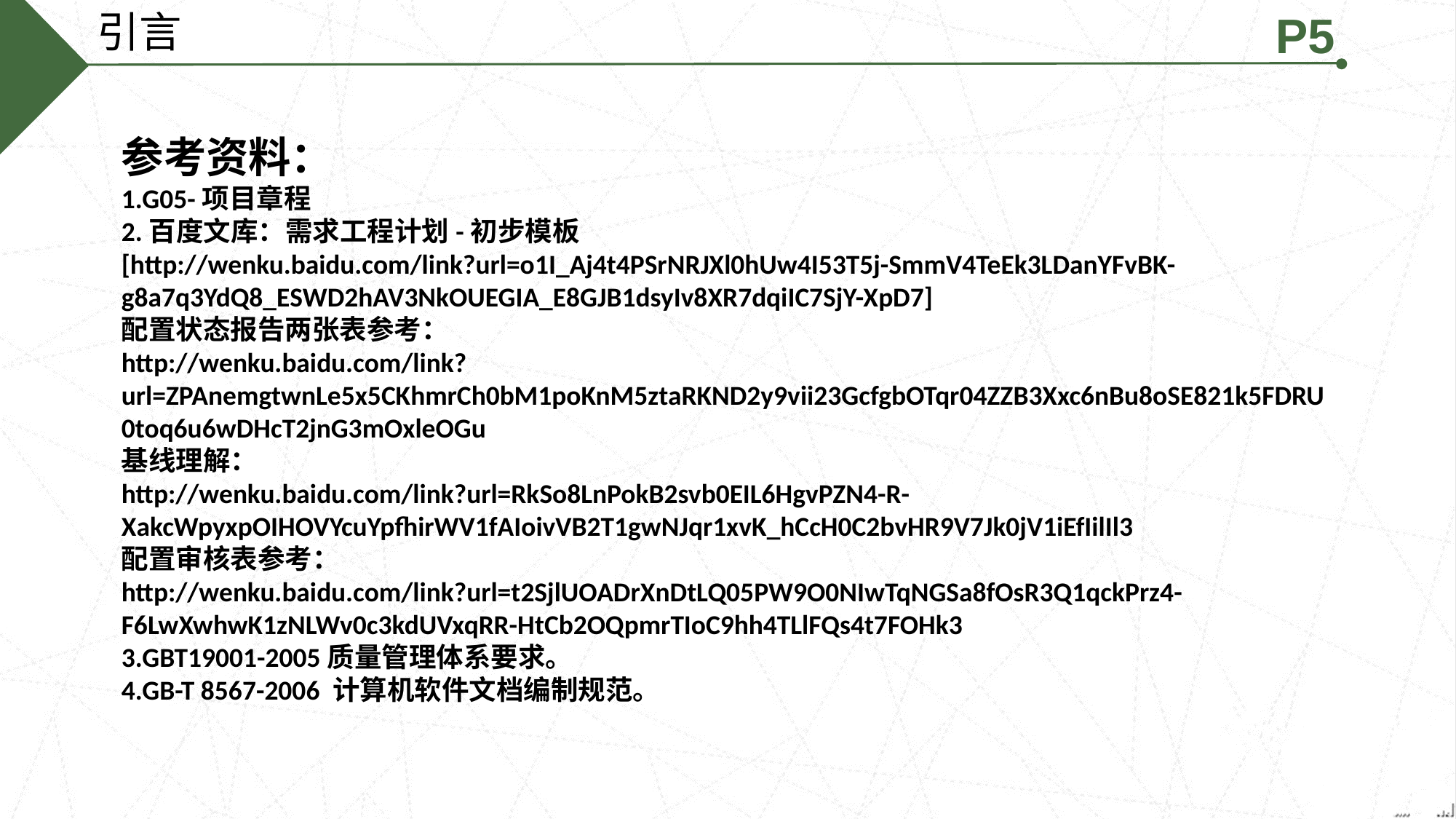

引言
P5

参考资料：
1.G05-项目章程
2.百度文库：需求工程计划-初步模板
[http://wenku.baidu.com/link?url=o1I_Aj4t4PSrNRJXl0hUw4I53T5j-SmmV4TeEk3LDanYFvBK-g8a7q3YdQ8_ESWD2hAV3NkOUEGIA_E8GJB1dsyIv8XR7dqiIC7SjY-XpD7]
配置状态报告两张表参考：
http://wenku.baidu.com/link?url=ZPAnemgtwnLe5x5CKhmrCh0bM1poKnM5ztaRKND2y9vii23GcfgbOTqr04ZZB3Xxc6nBu8oSE821k5FDRU0toq6u6wDHcT2jnG3mOxleOGu
基线理解：
http://wenku.baidu.com/link?url=RkSo8LnPokB2svb0EIL6HgvPZN4-R-XakcWpyxpOIHOVYcuYpfhirWV1fAIoivVB2T1gwNJqr1xvK_hCcH0C2bvHR9V7Jk0jV1iEfIilIl3
配置审核表参考：
http://wenku.baidu.com/link?url=t2SjlUOADrXnDtLQ05PW9O0NIwTqNGSa8fOsR3Q1qckPrz4-F6LwXwhwK1zNLWv0c3kdUVxqRR-HtCb2OQpmrTIoC9hh4TLlFQs4t7FOHk3
3.GBT19001-2005质量管理体系要求。
4.GB-T 8567-2006 计算机软件文档编制规范。